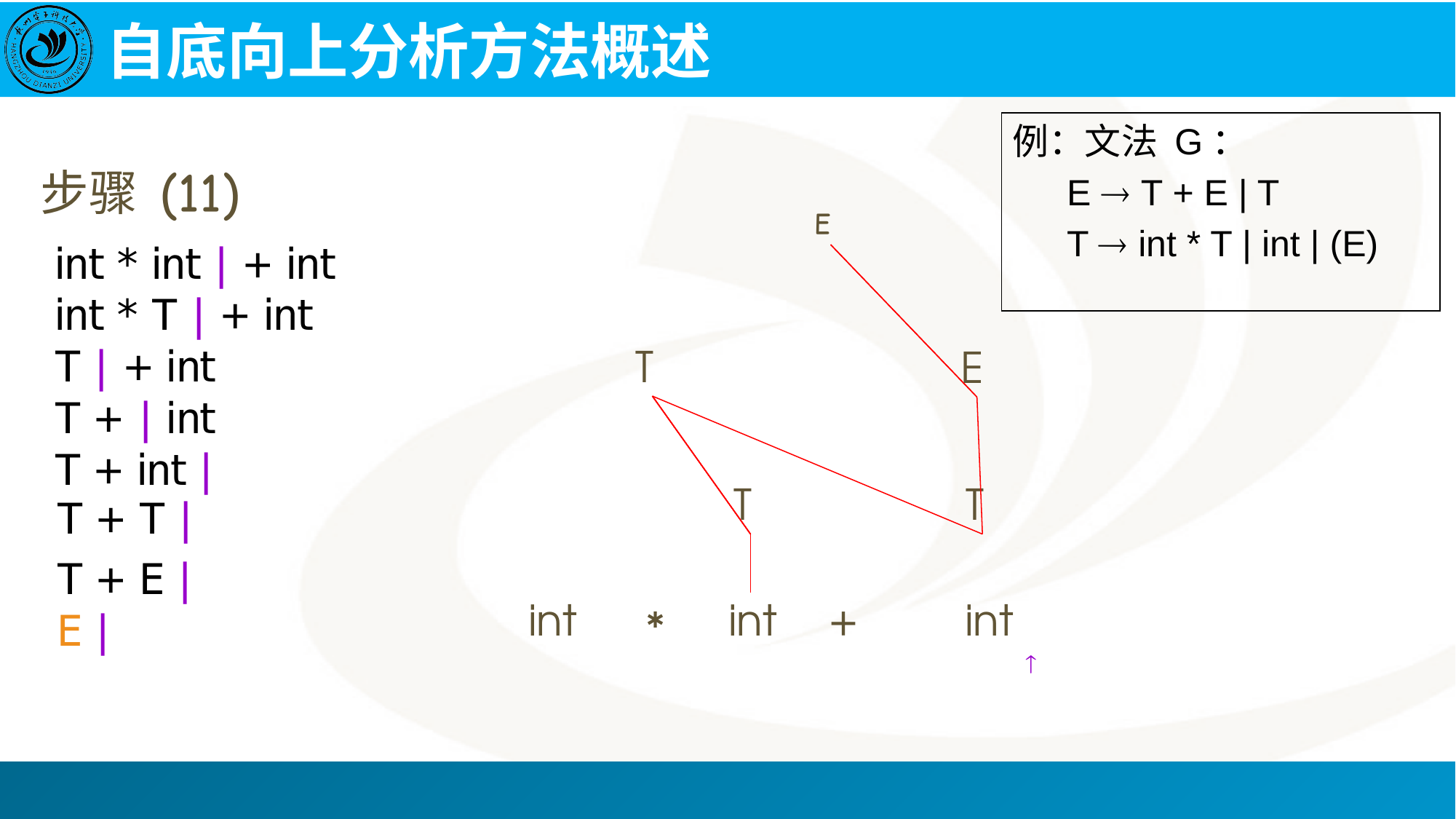

# 自底向上分析方法概述
例：文法 G：
E → T + E | T
T → int * T | int | (E)
步骤 (11)

E
int * int | + int
int * T | + int
T | + int
T
E

T + | int

T + int |
T
T
T + T |
T + E |

+
int
int
int
*
E |

↑
15